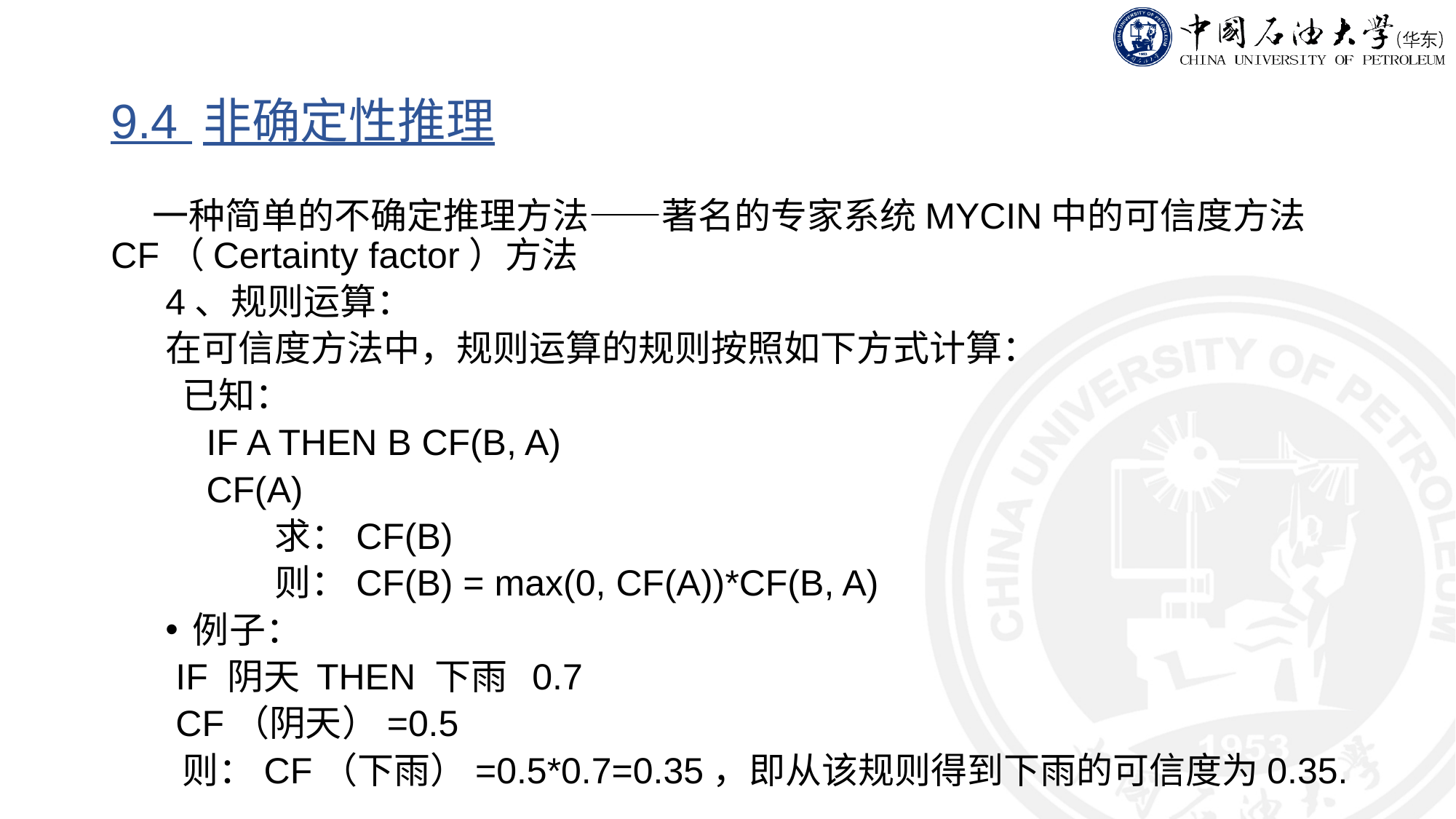

# 9.4 非确定性推理
    一种简单的不确定推理方法——著名的专家系统MYCIN中的可信度方法CF（Certainty factor）方法
4、规则运算：
在可信度方法中，规则运算的规则按照如下方式计算：
 已知：
    IF A THEN B CF(B, A)
    CF(A)
	求：CF(B)
	则：CF(B) = max(0, CF(A))*CF(B, A)
例子：
 IF 阴天 THEN 下雨  0.7
 CF（阴天）=0.5
 则：CF（下雨）=0.5*0.7=0.35，即从该规则得到下雨的可信度为0.35.